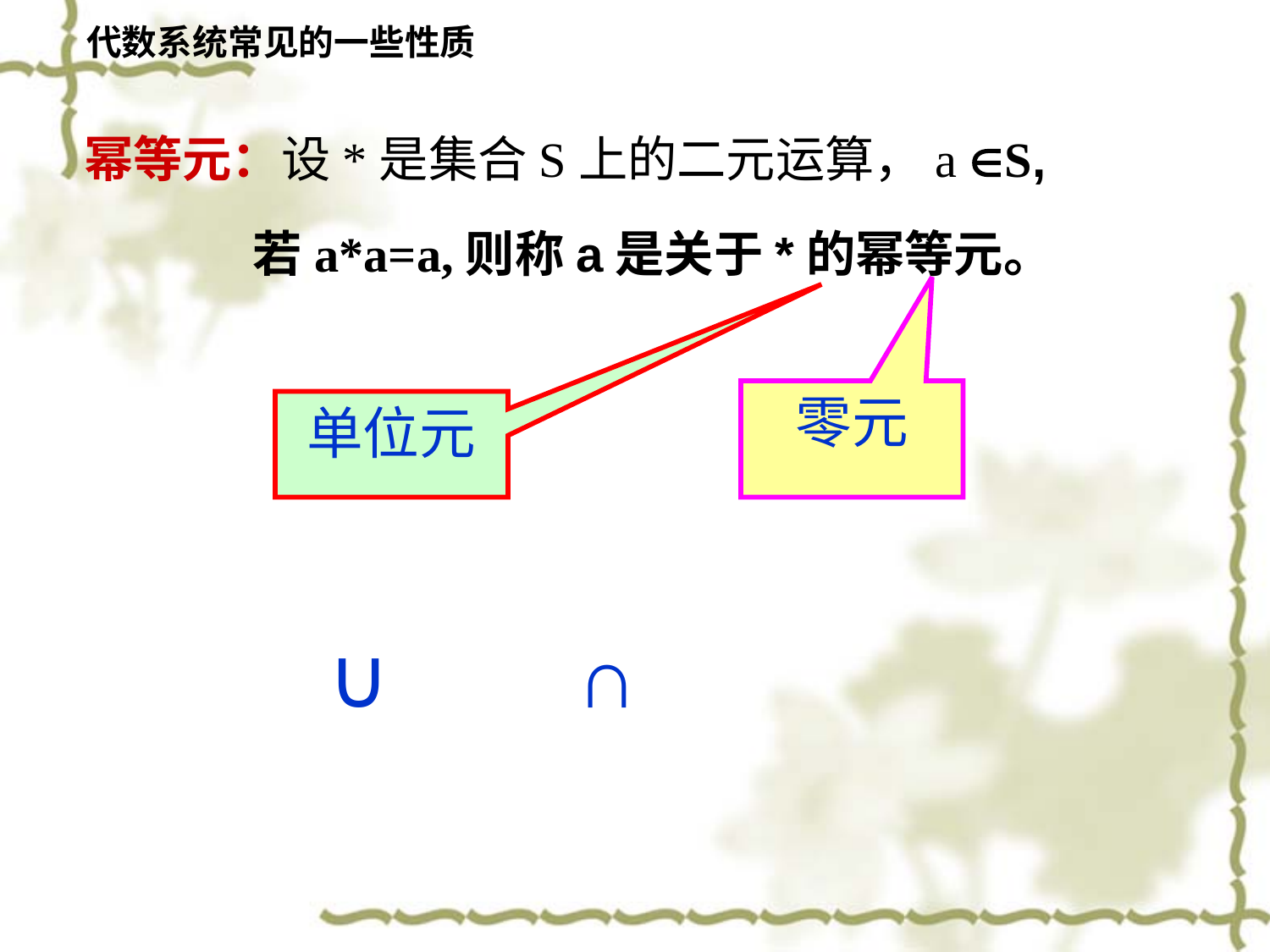

代数系统常见的一些性质
幂等元：设*是集合S上的二元运算，a ∈S,
              若a*a=a,则称a是关于*的幂等元。
零元
单位元
∪        ∩